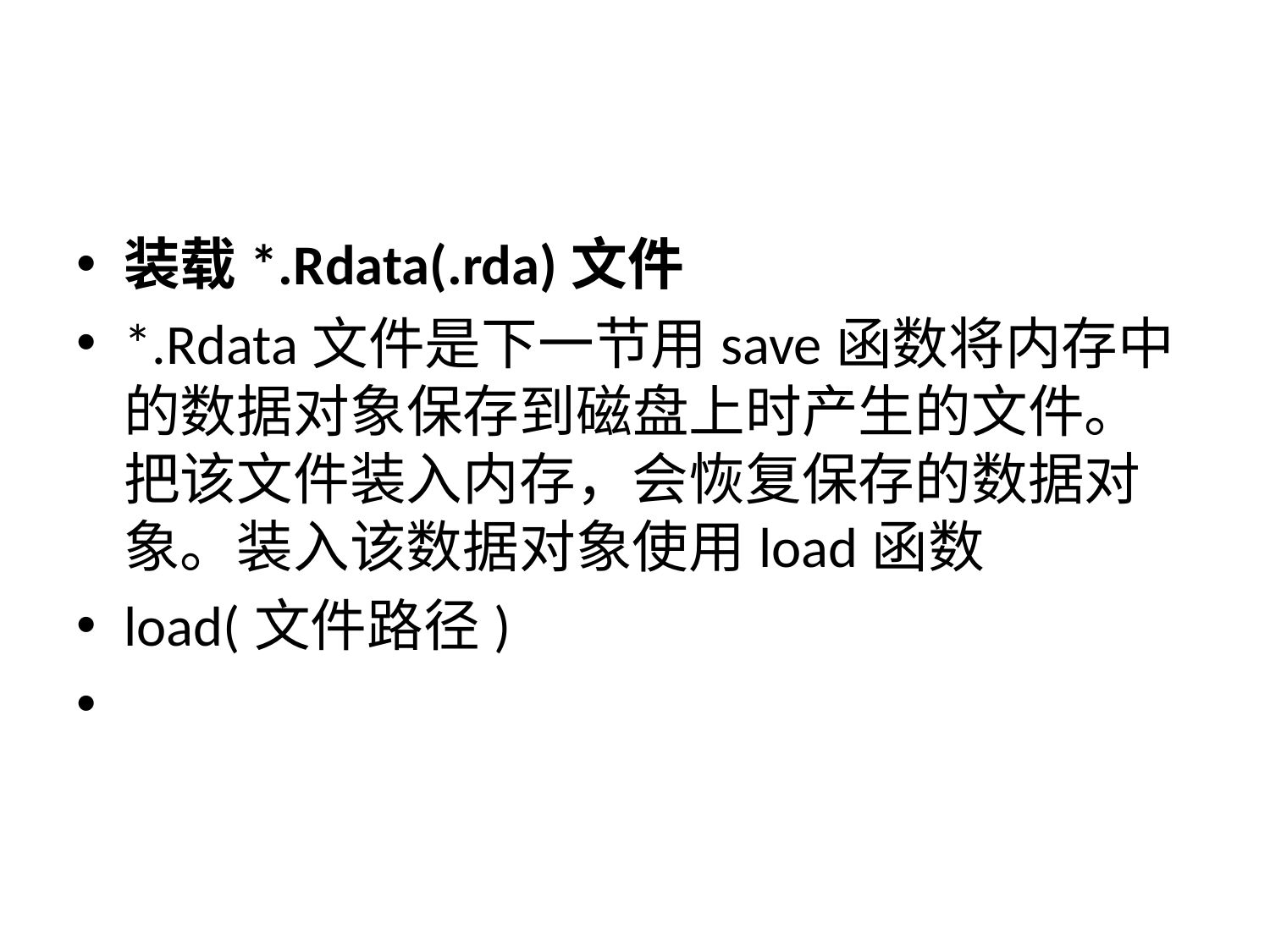

#
装载*.Rdata(.rda)文件
*.Rdata文件是下一节用save函数将内存中的数据对象保存到磁盘上时产生的文件。把该文件装入内存，会恢复保存的数据对象。装入该数据对象使用load函数
load(文件路径)